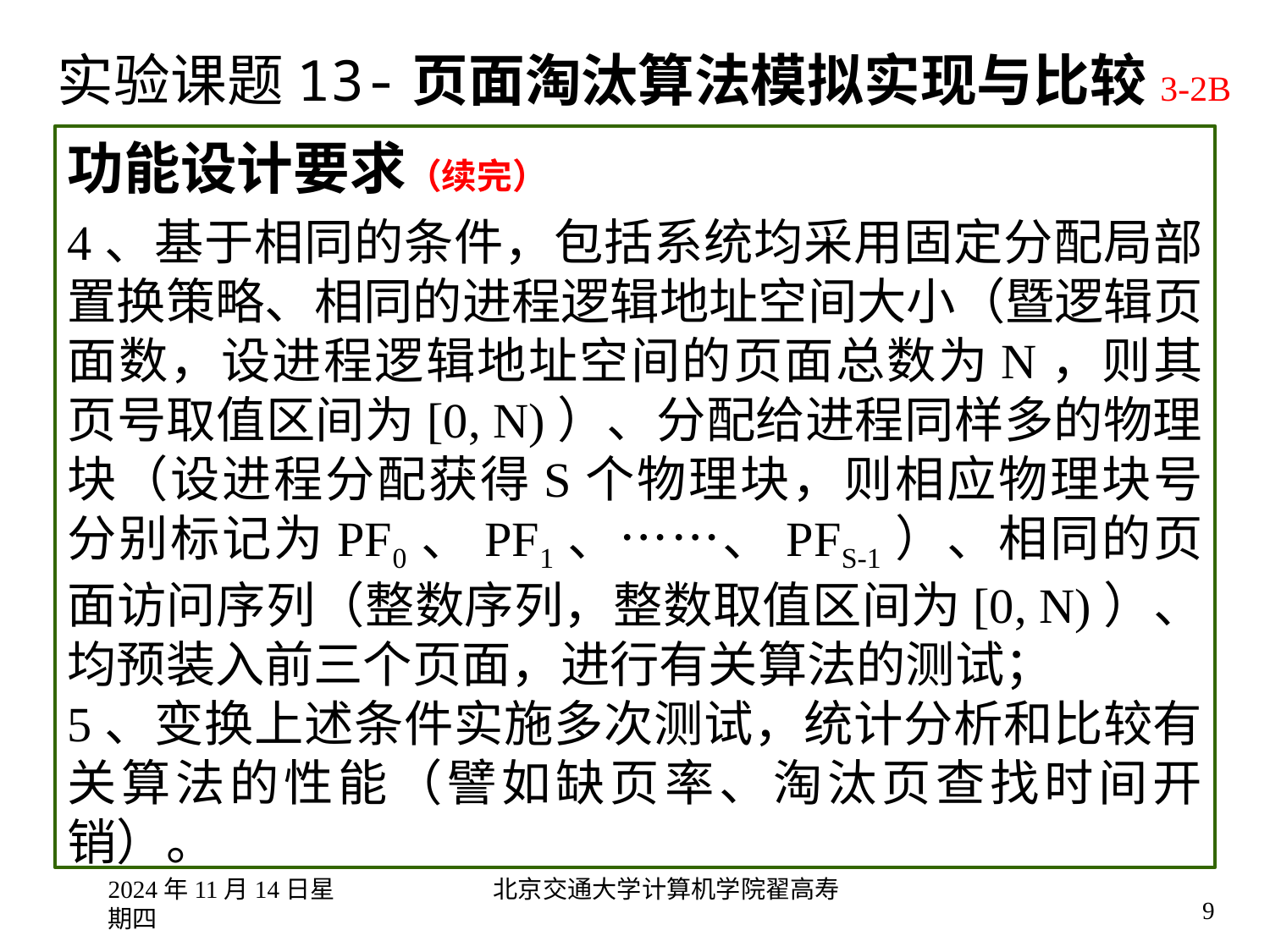

# 实验课题13-页面淘汰算法模拟实现与比较3-2B
功能设计要求（续完）
4、基于相同的条件，包括系统均采用固定分配局部置换策略、相同的进程逻辑地址空间大小（暨逻辑页面数，设进程逻辑地址空间的页面总数为N，则其页号取值区间为[0, N)）、分配给进程同样多的物理块（设进程分配获得S个物理块，则相应物理块号分别标记为PF0、PF1、……、PFS-1）、相同的页面访问序列（整数序列，整数取值区间为[0, N)）、均预装入前三个页面，进行有关算法的测试；
5、变换上述条件实施多次测试，统计分析和比较有关算法的性能（譬如缺页率、淘汰页查找时间开销）。
2024年11月14日星期四
北京交通大学计算机学院翟高寿
9